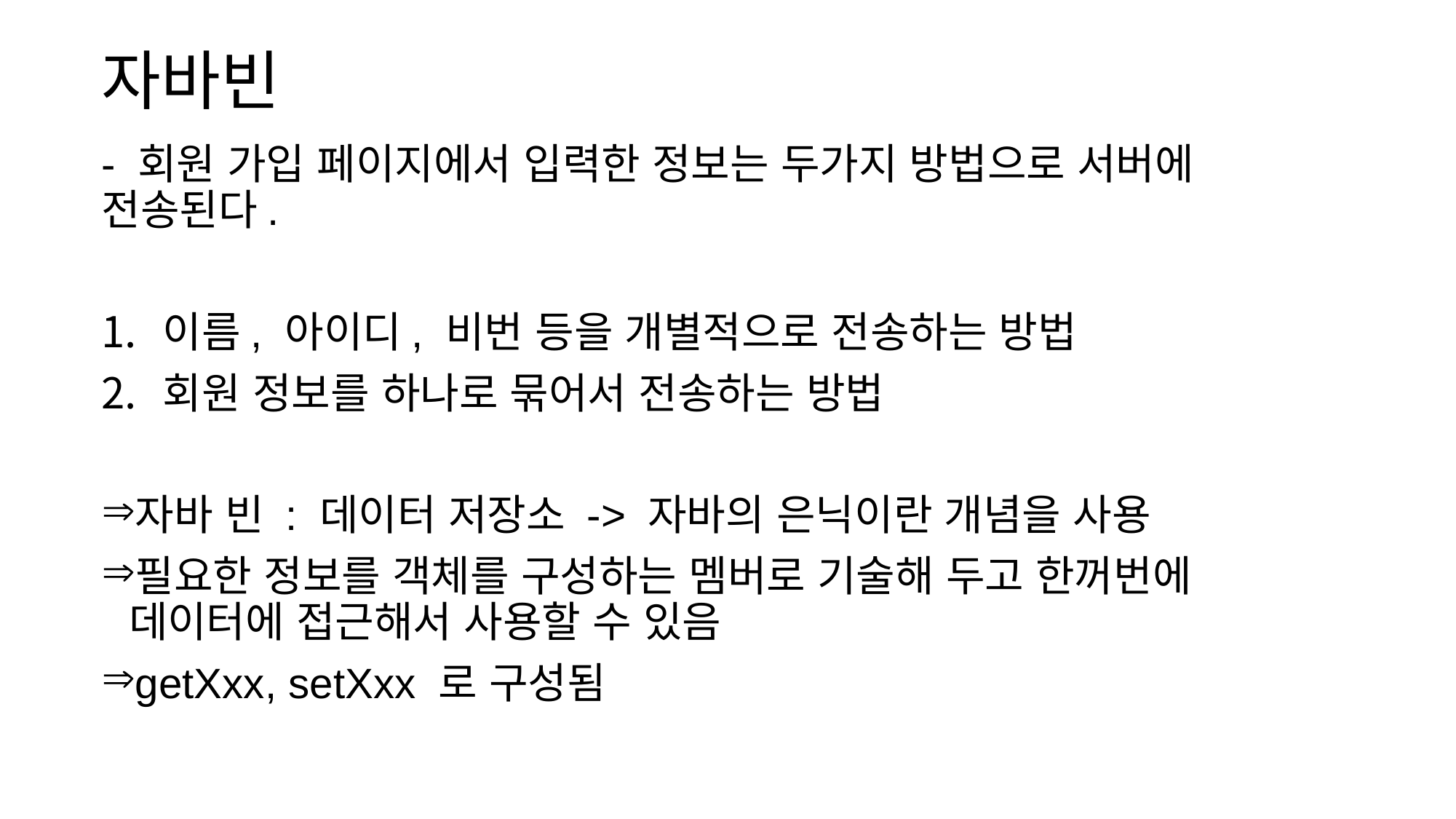

# 자바빈
- 회원 가입 페이지에서 입력한 정보는 두가지 방법으로 서버에 전송된다.

이름, 아이디, 비번 등을 개별적으로 전송하는 방법
회원 정보를 하나로 묶어서 전송하는 방법

자바 빈 : 데이터 저장소 -> 자바의 은닉이란 개념을 사용
필요한 정보를 객체를 구성하는 멤버로 기술해 두고 한꺼번에 데이터에 접근해서 사용할 수 있음
getXxx, setXxx 로 구성됨